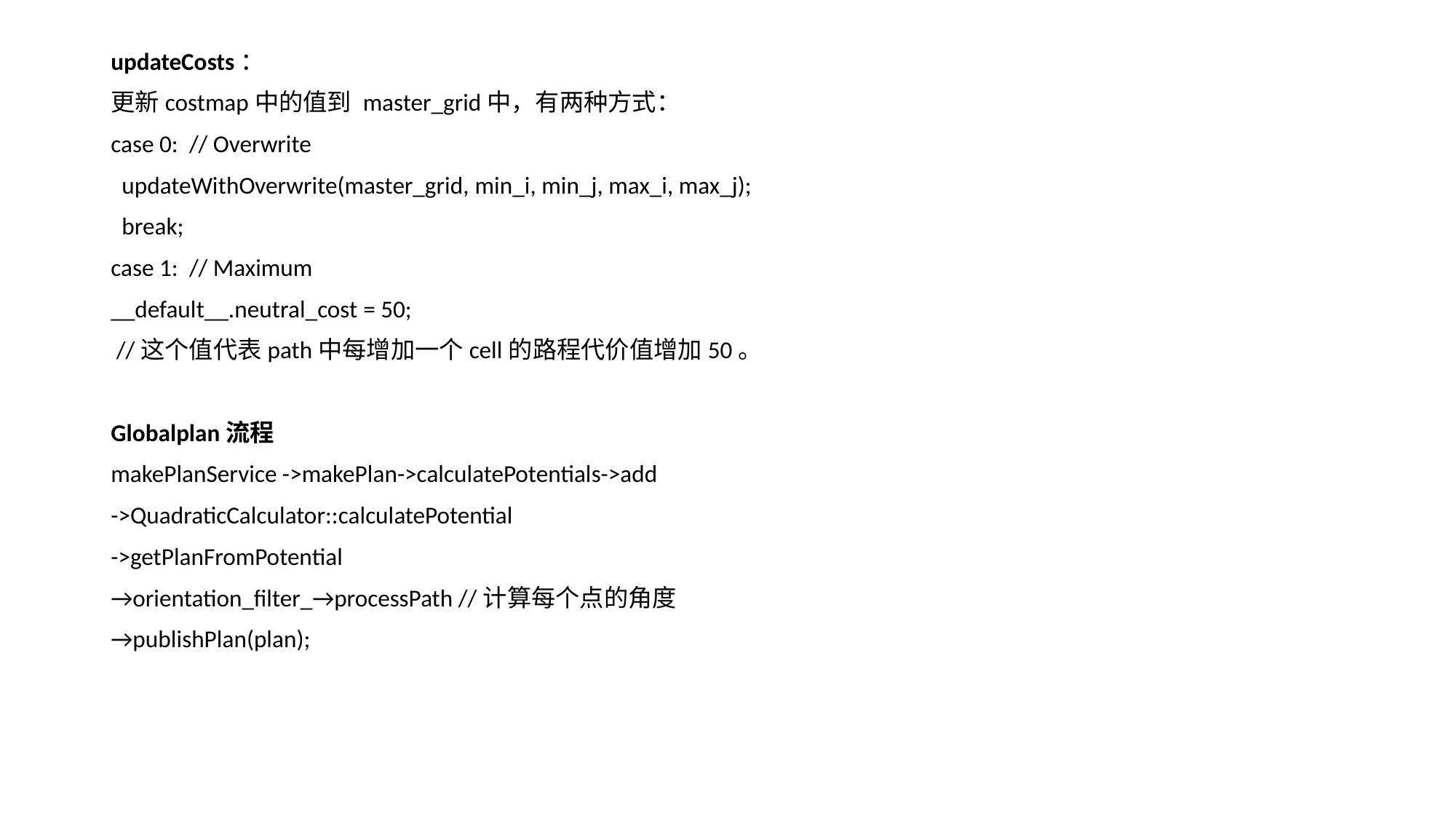

# updateCosts：
更新costmap中的值到 master_grid中，有两种方式：
case 0:  // Overwrite
  updateWithOverwrite(master_grid, min_i, min_j, max_i, max_j);
  break;
case 1:  // Maximum
__default__.neutral_cost = 50;
 //这个值代表path中每增加一个cell的路程代价值增加50。

Globalplan流程
makePlanService ->makePlan->calculatePotentials->add
->QuadraticCalculator::calculatePotential
->getPlanFromPotential
→orientation_filter_→processPath //计算每个点的角度
→publishPlan(plan);